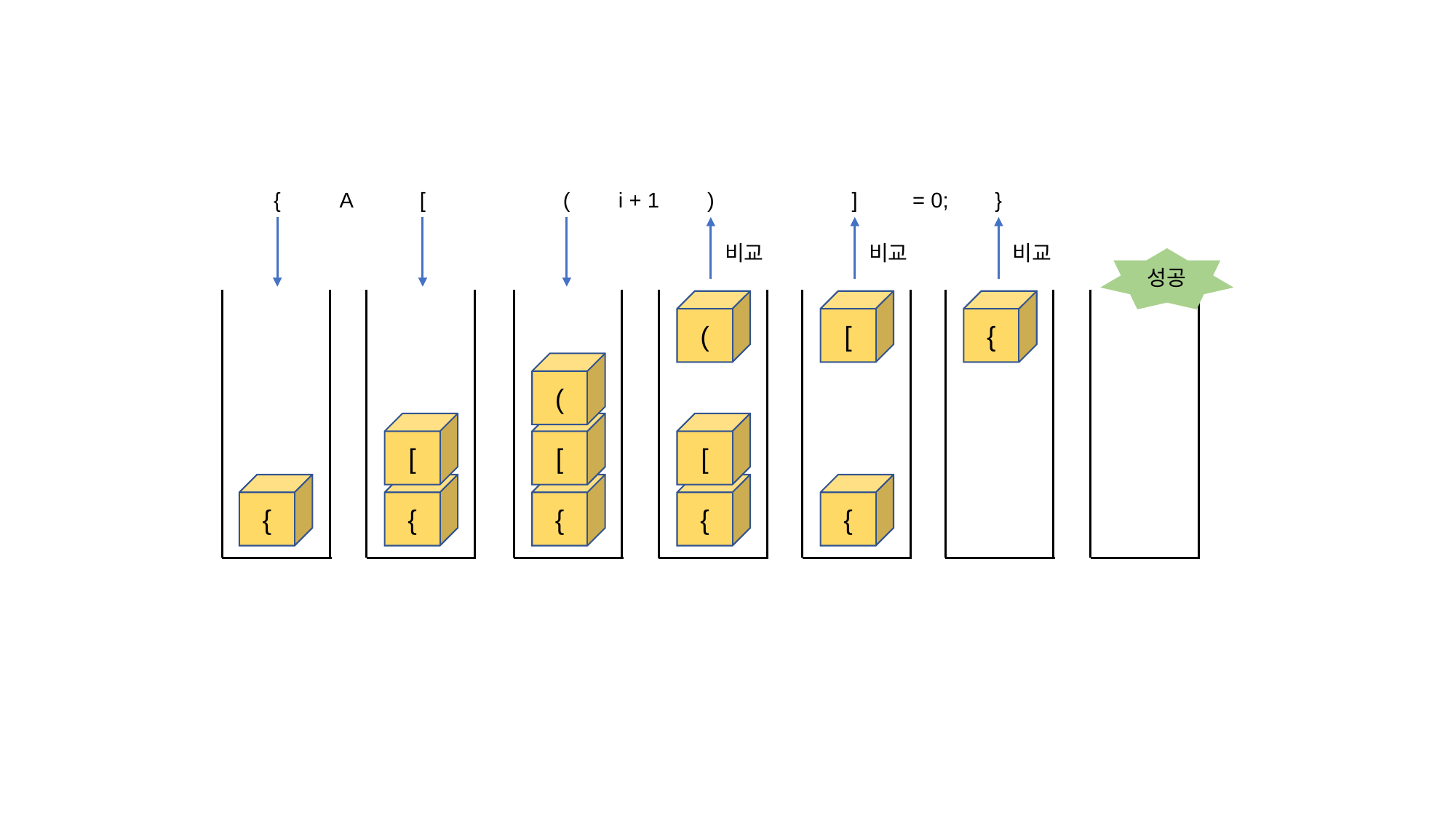

{
A
[
(
i + 1
)
]
= 0;
}
비교
비교
비교
성공
(
[
{
(
[
[
[
{
{
{
{
{